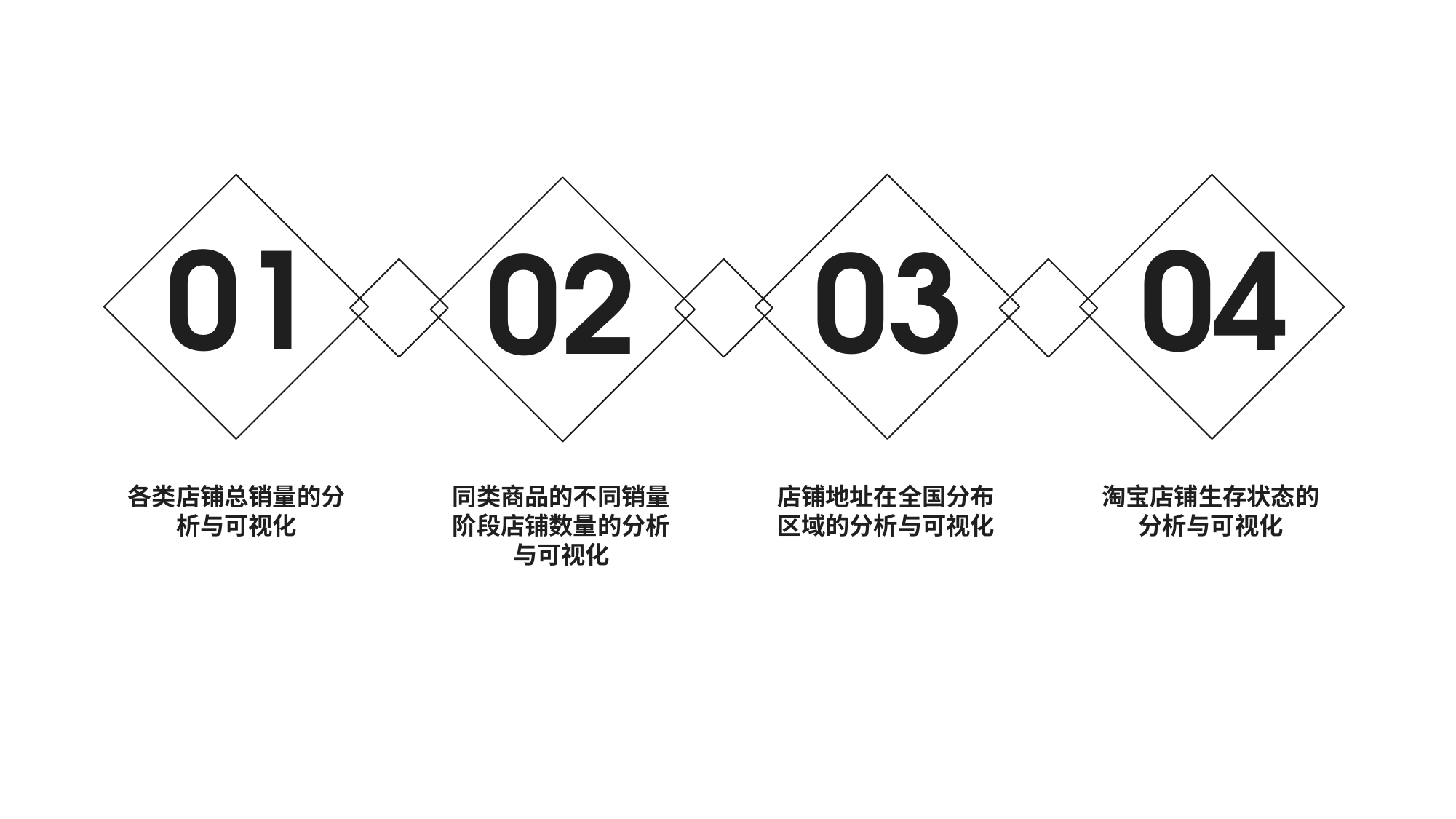

01

04

03
02

各类店铺总销量的分析与可视化
同类商品的不同销量阶段店铺数量的分析与可视化
店铺地址在全国分布区域的分析与可视化
淘宝店铺生存状态的分析与可视化